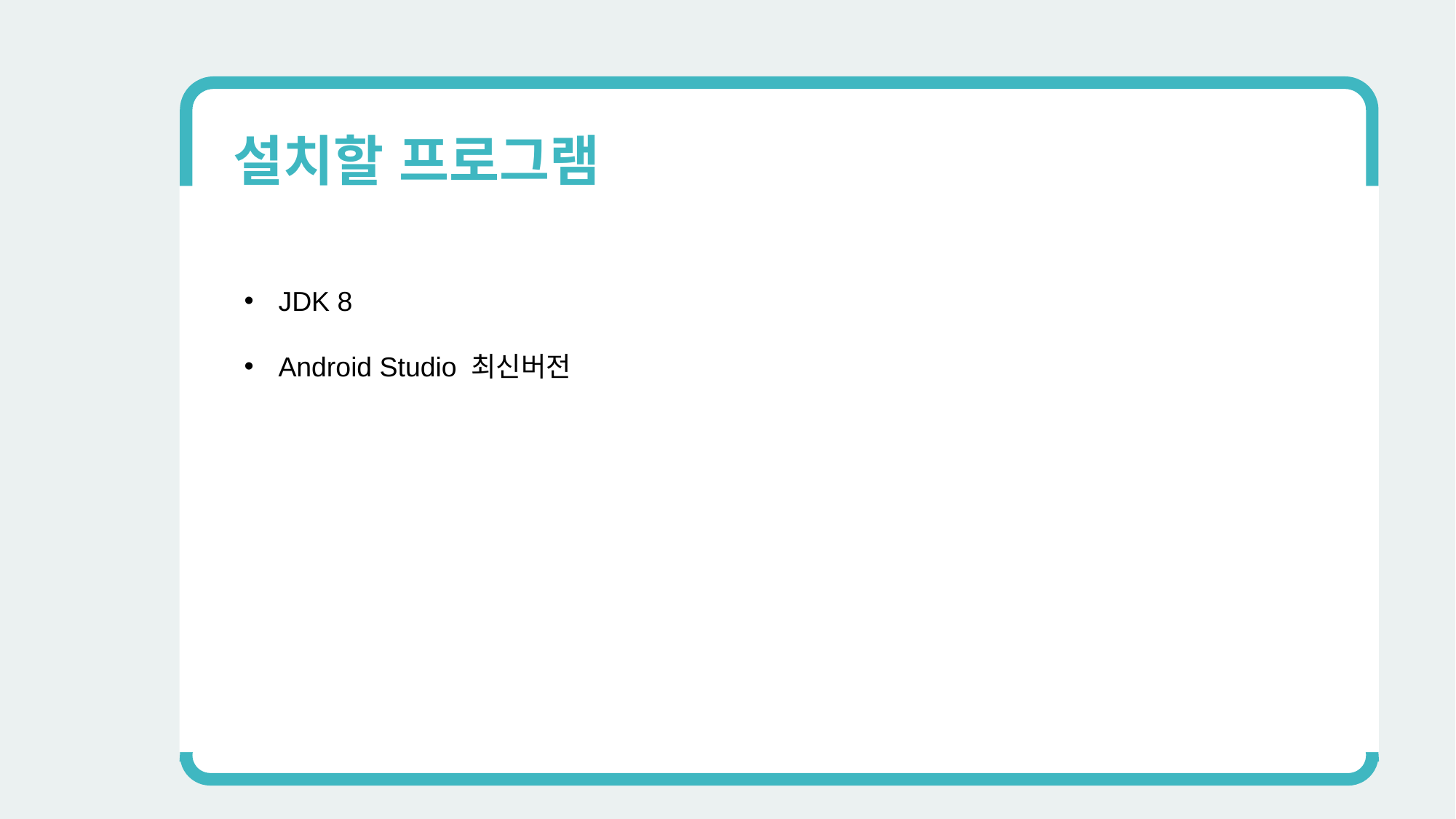

설치할 프로그램

JDK 8
Android Studio 최신버전